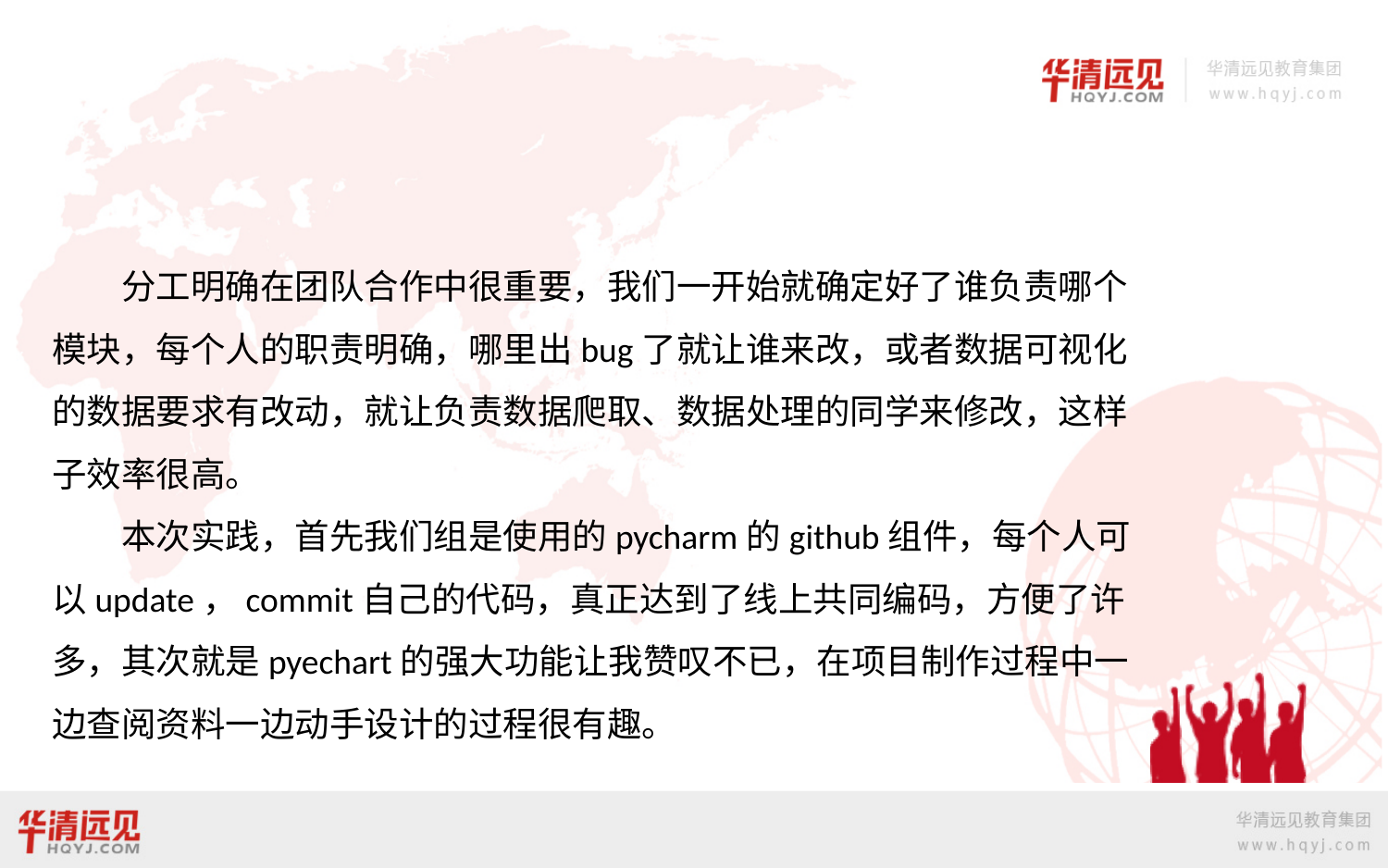

分工明确在团队合作中很重要，我们一开始就确定好了谁负责哪个模块，每个人的职责明确，哪里出bug了就让谁来改，或者数据可视化的数据要求有改动，就让负责数据爬取、数据处理的同学来修改，这样子效率很高。
本次实践，首先我们组是使用的pycharm的github组件，每个人可以update，commit自己的代码，真正达到了线上共同编码，方便了许多，其次就是pyechart的强大功能让我赞叹不已，在项目制作过程中一边查阅资料一边动手设计的过程很有趣。